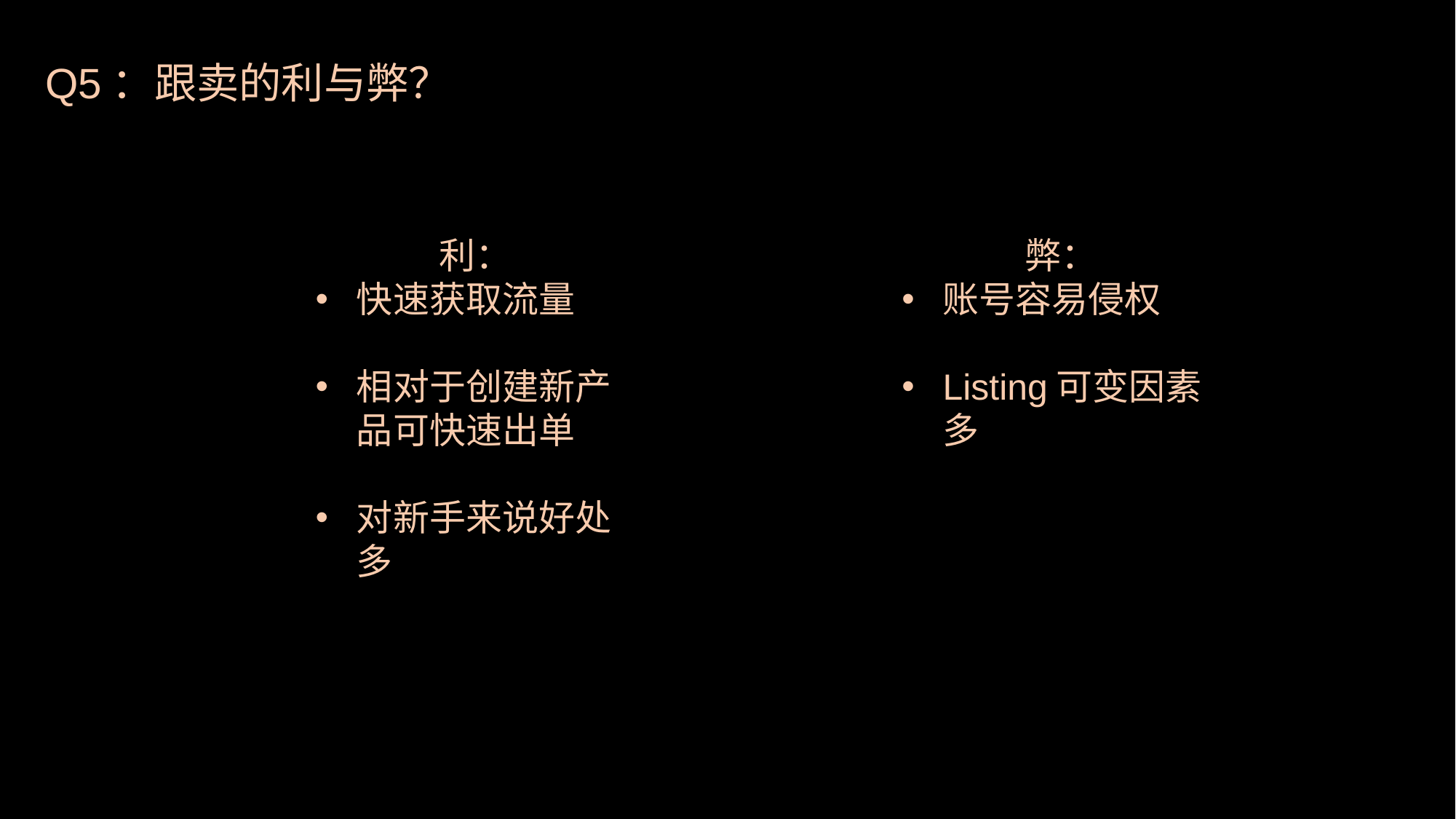

Q5：跟卖的利与弊？
              利：
快速获取流量

相对于创建新产品可快速出单

对新手来说好处多
              弊：
账号容易侵权

Listing可变因素多